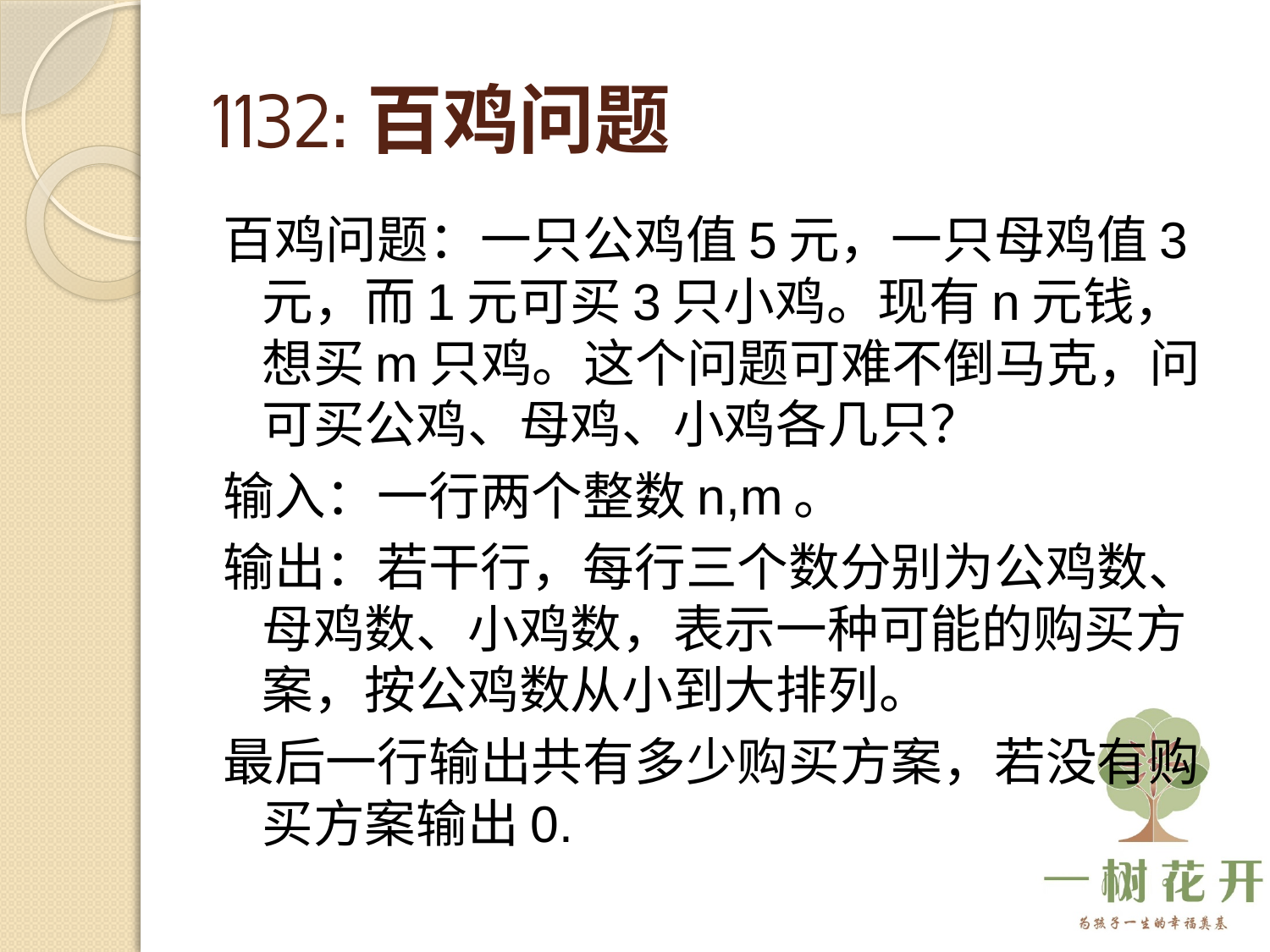

# 1132:百鸡问题
百鸡问题：一只公鸡值5元，一只母鸡值3元，而1元可买3只小鸡。现有n元钱，想买m只鸡。这个问题可难不倒马克，问可买公鸡、母鸡、小鸡各几只？
输入：一行两个整数n,m。
输出：若干行，每行三个数分别为公鸡数、母鸡数、小鸡数，表示一种可能的购买方案，按公鸡数从小到大排列。
最后一行输出共有多少购买方案，若没有购买方案输出0.